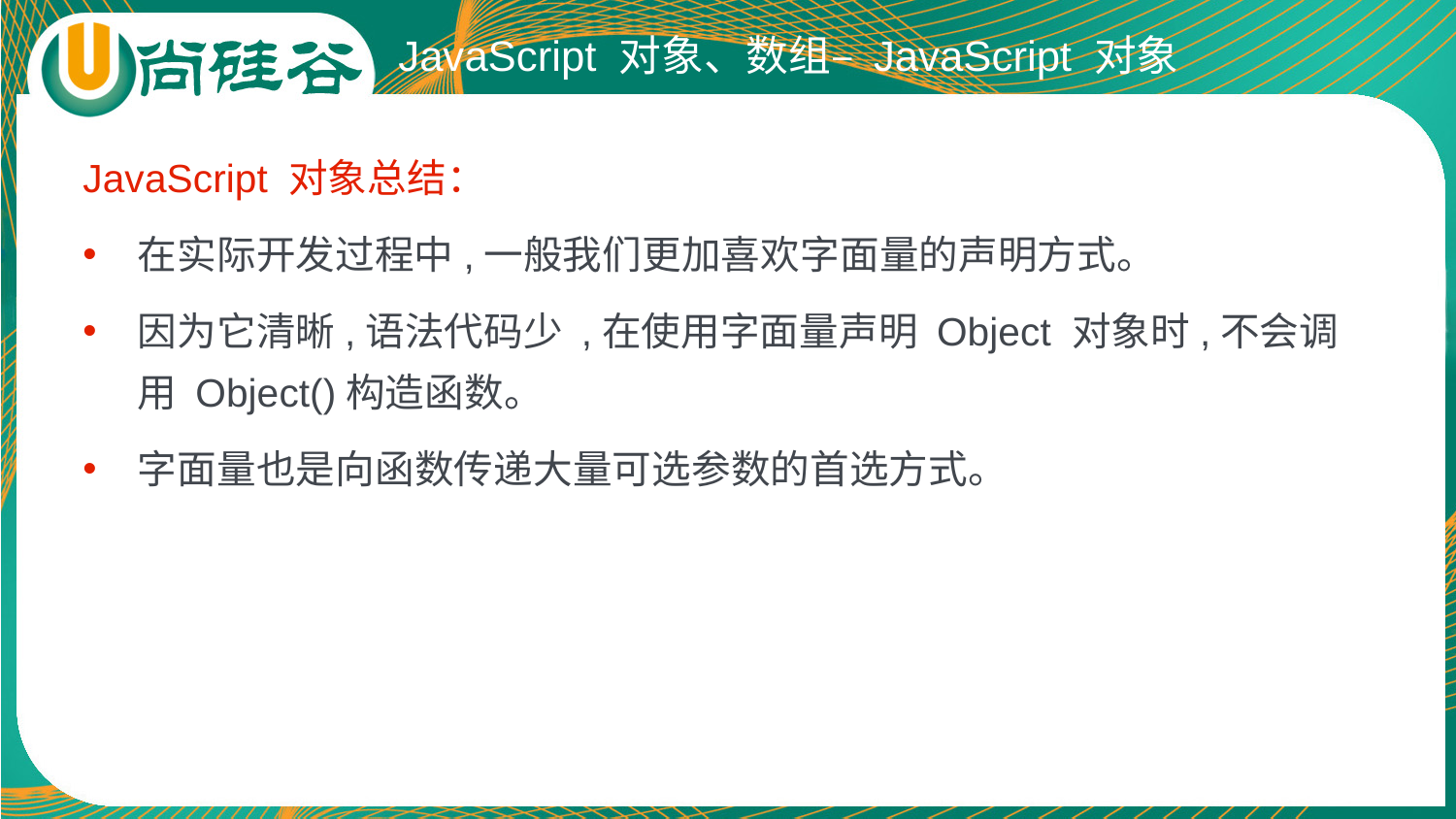

# JavaScript 对象、数组– JavaScript 对象
JavaScript 对象总结：
在实际开发过程中,一般我们更加喜欢字面量的声明方式。
因为它清晰,语法代码少 ,在使用字面量声明 Object 对象时,不会调用 Object()构造函数。
字面量也是向函数传递大量可选参数的首选方式。